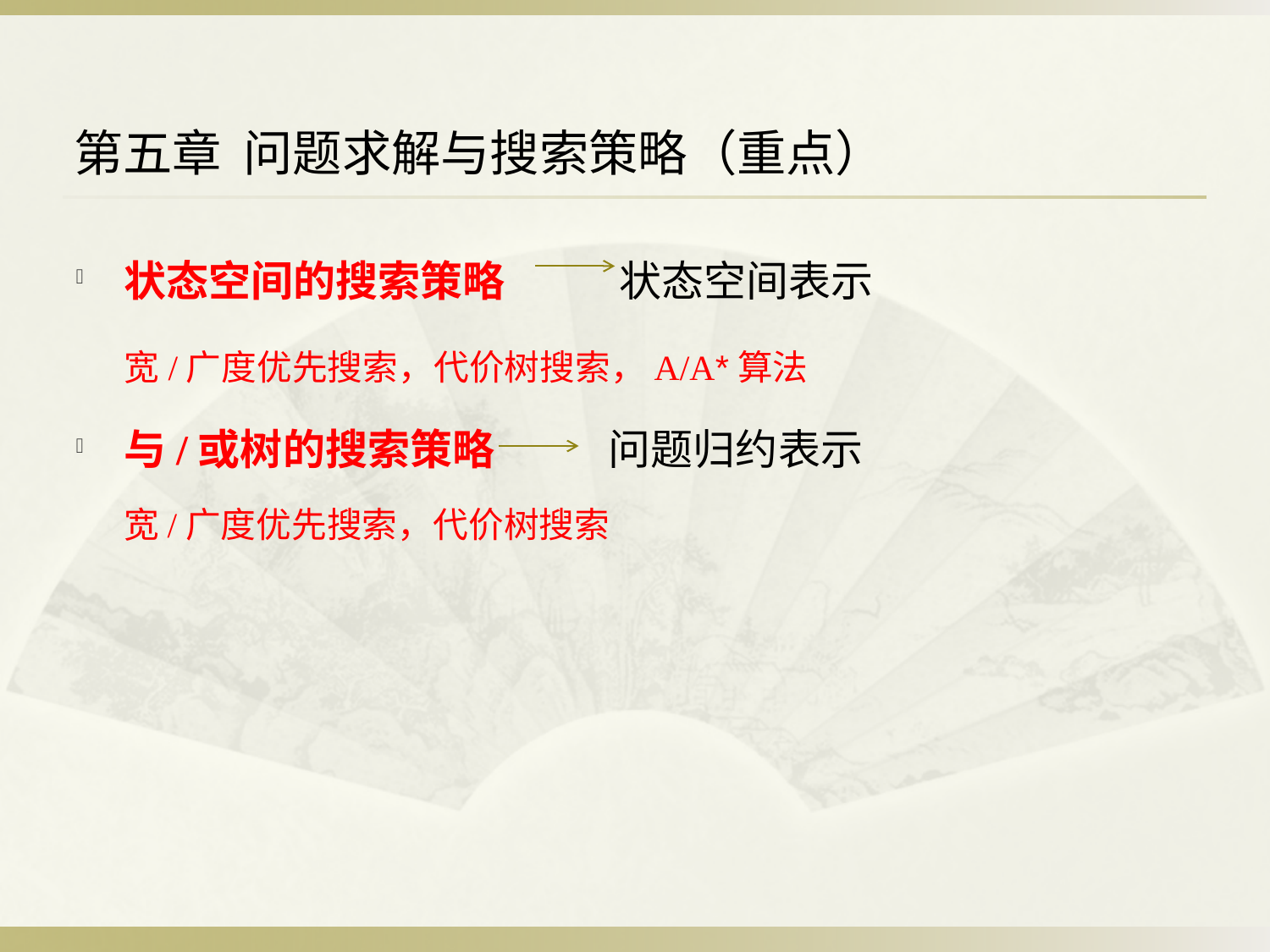

第五章  问题求解与搜索策略（重点）
状态空间的搜索策略            状态空间表示
    宽/广度优先搜索，代价树搜索，A/A*算法
与/或树的搜索策略            问题归约表示
     宽/广度优先搜索，代价树搜索